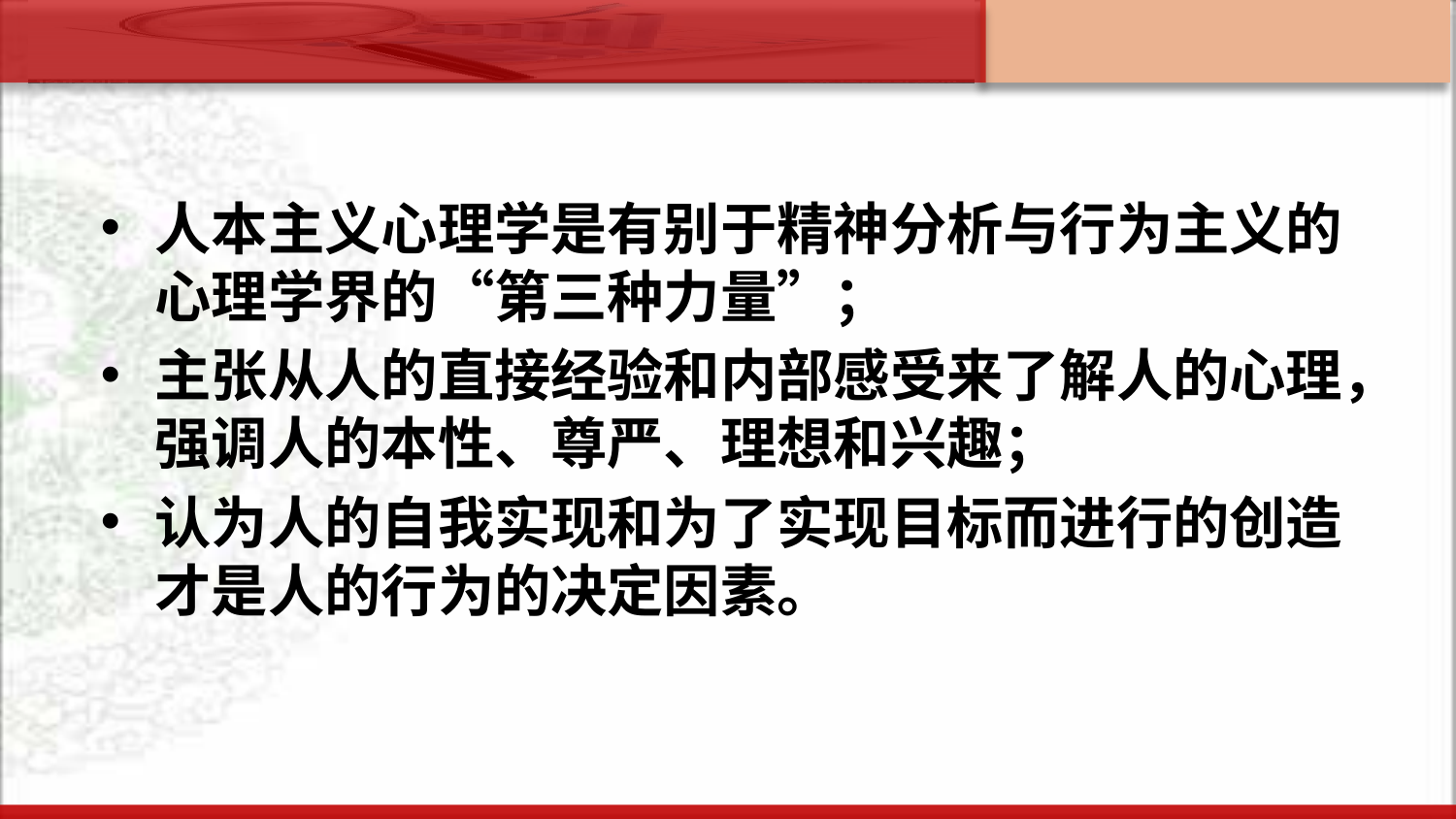

人本主义心理学是有别于精神分析与行为主义的心理学界的“第三种力量”；
主张从人的直接经验和内部感受来了解人的心理，强调人的本性、尊严、理想和兴趣；
认为人的自我实现和为了实现目标而进行的创造才是人的行为的决定因素。